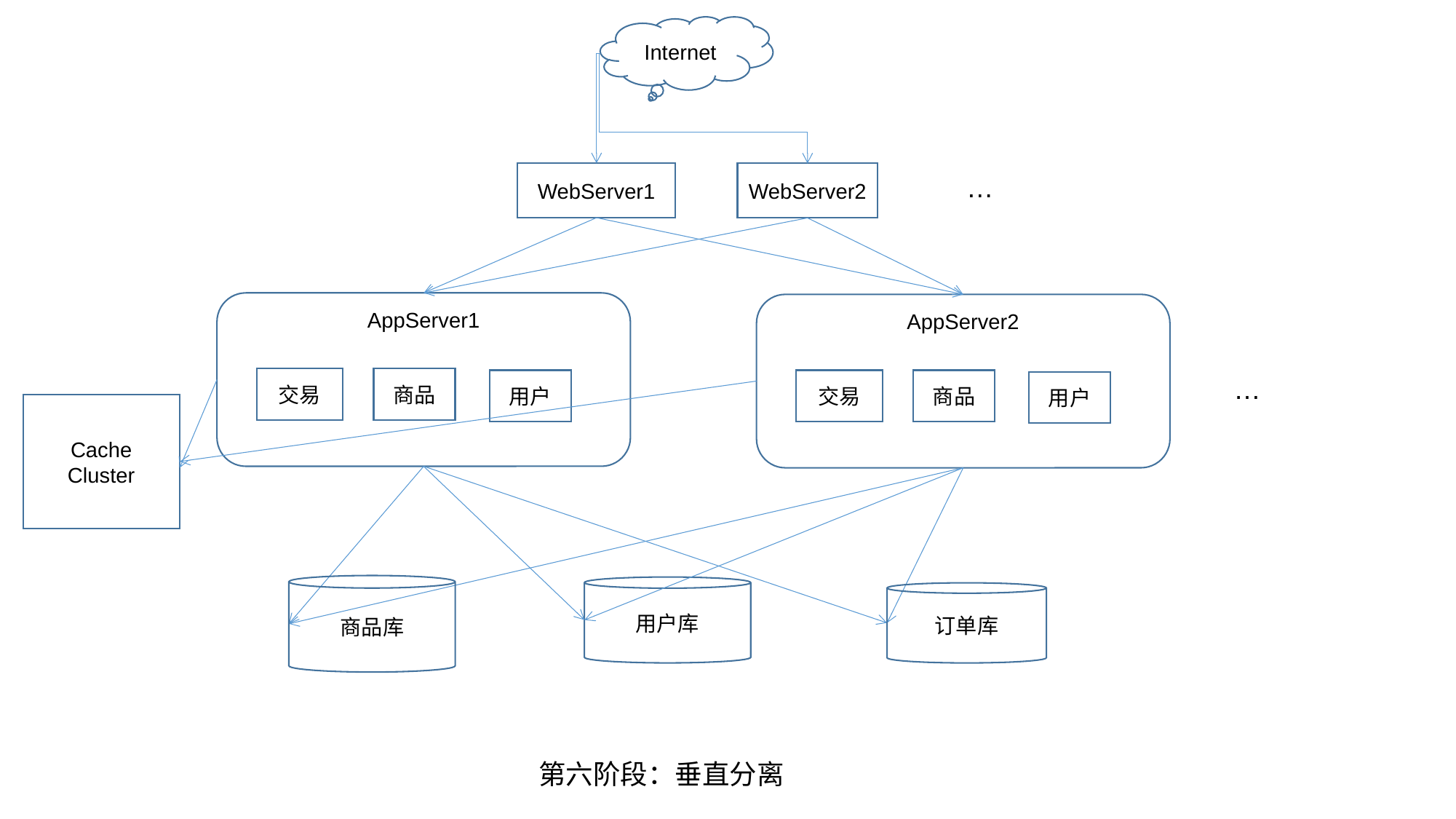

Internet
WebServer1
WebServer2
…
AppServer1
AppServer2
…
交易
商品
用户
交易
商品
用户
Cache
Cluster
商品库
用户库
订单库
第六阶段：垂直分离